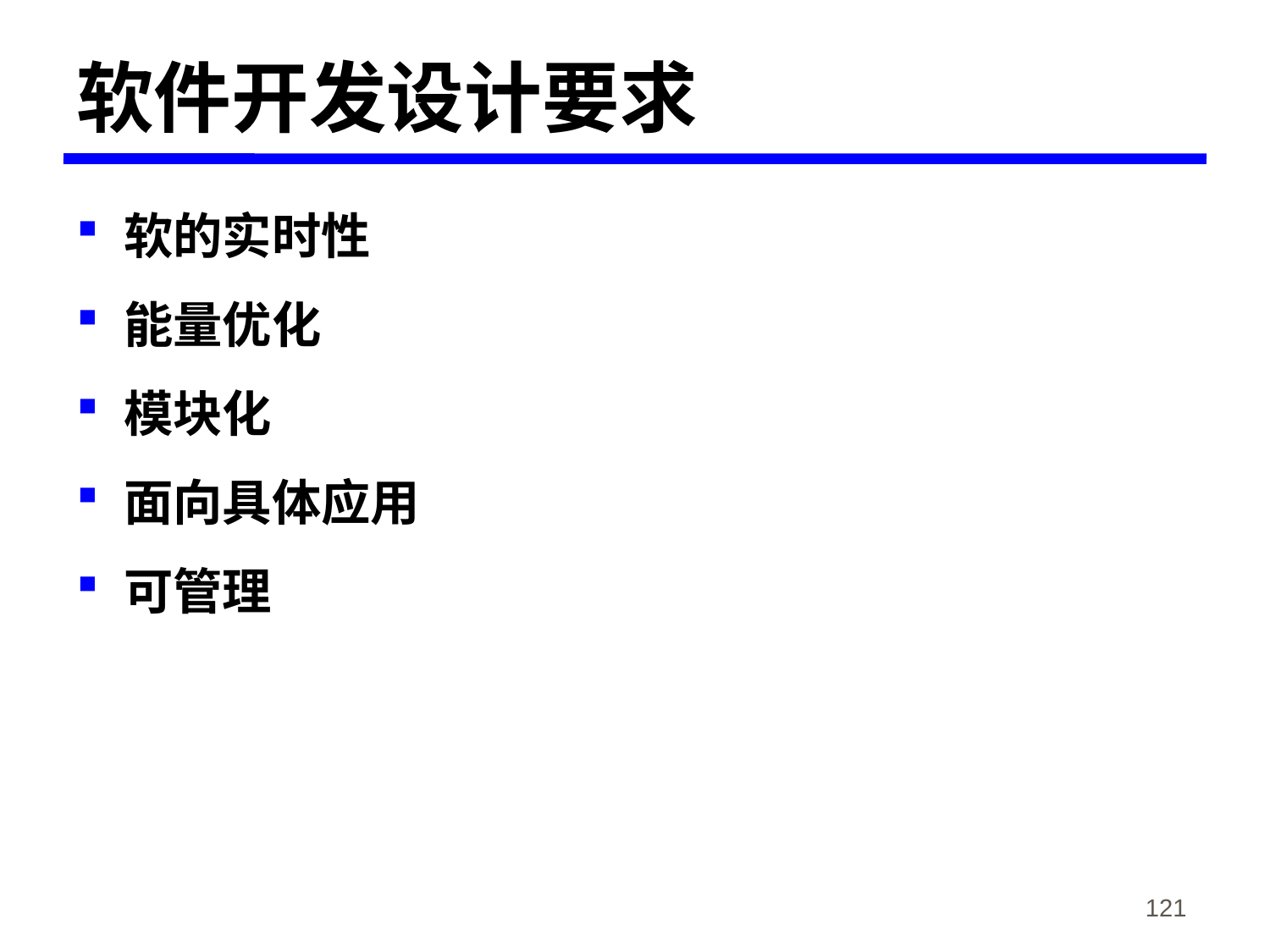

# 软件开发设计要求
软的实时性
能量优化
模块化
面向具体应用
可管理
《物联网概论》-韩毅刚
121